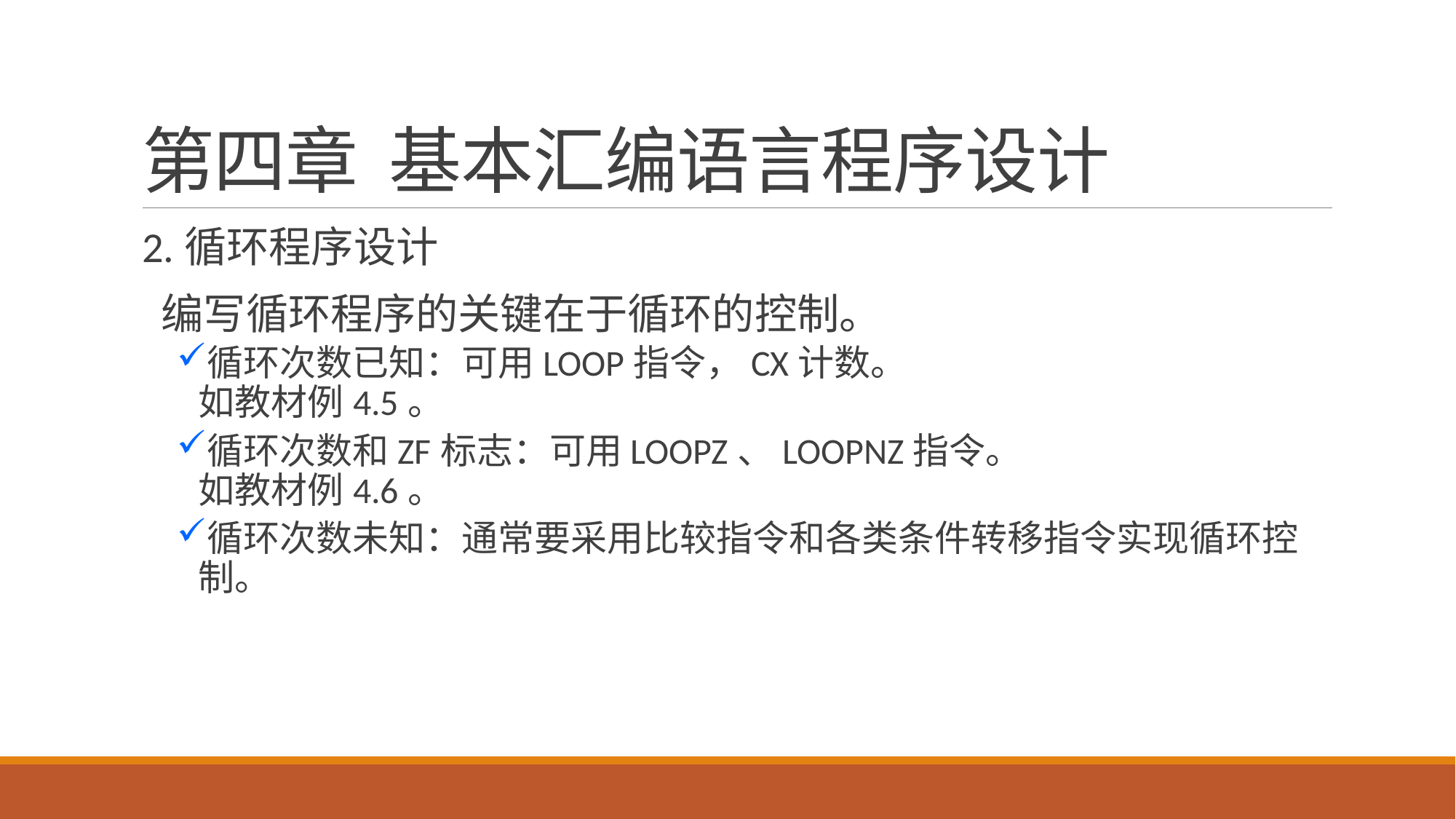

# 第四章  基本汇编语言程序设计
2.循环程序设计
 编写循环程序的关键在于循环的控制。
循环次数已知：可用LOOP指令，CX计数。
如教材例4.5。
循环次数和ZF标志：可用LOOPZ、LOOPNZ指令。
如教材例4.6。
循环次数未知：通常要采用比较指令和各类条件转移指令实现循环控制。